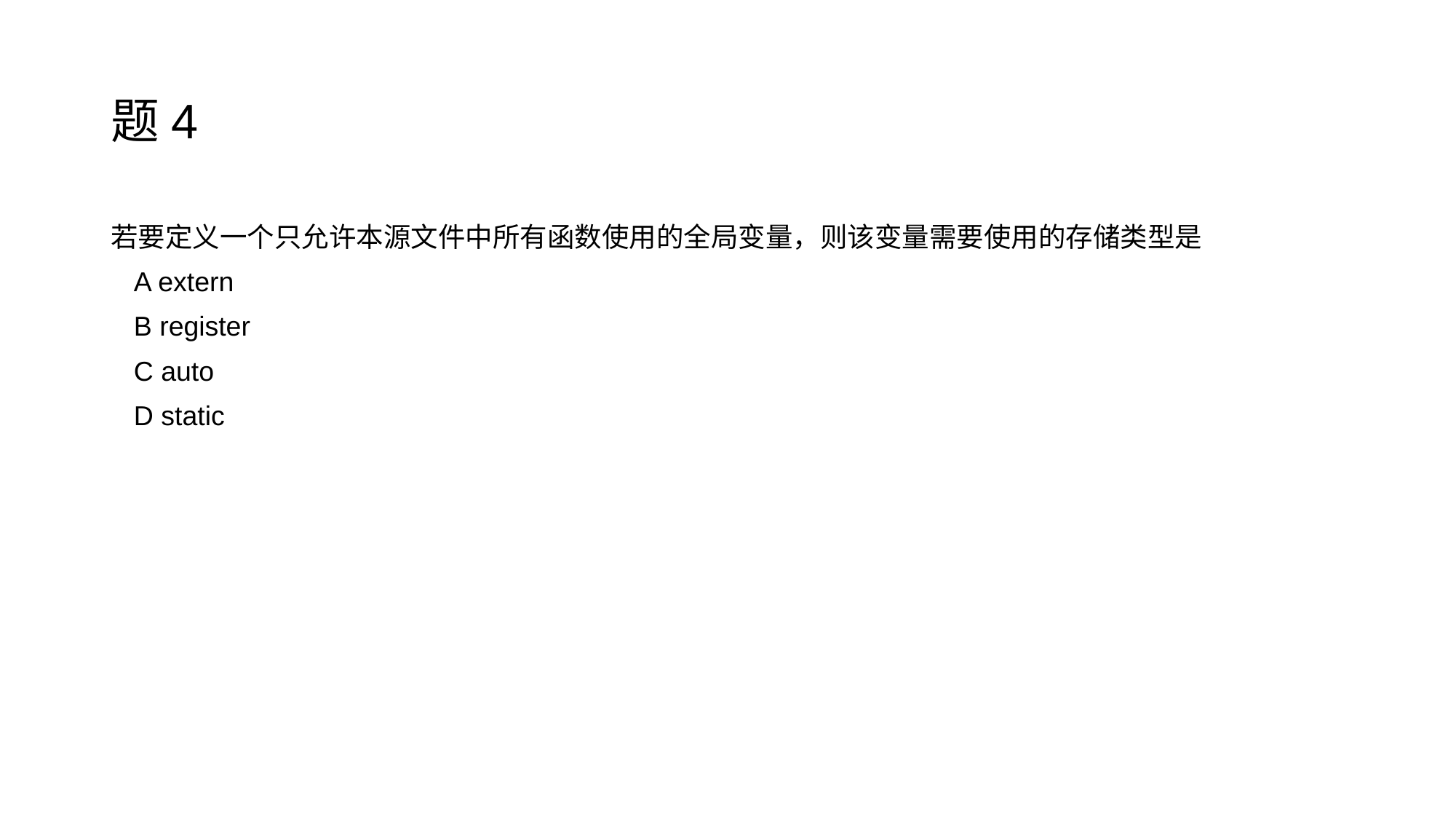

# 题4
若要定义一个只允许本源文件中所有函数使用的全局变量，则该变量需要使用的存储类型是
   A extern
   B register
   C auto
   D static